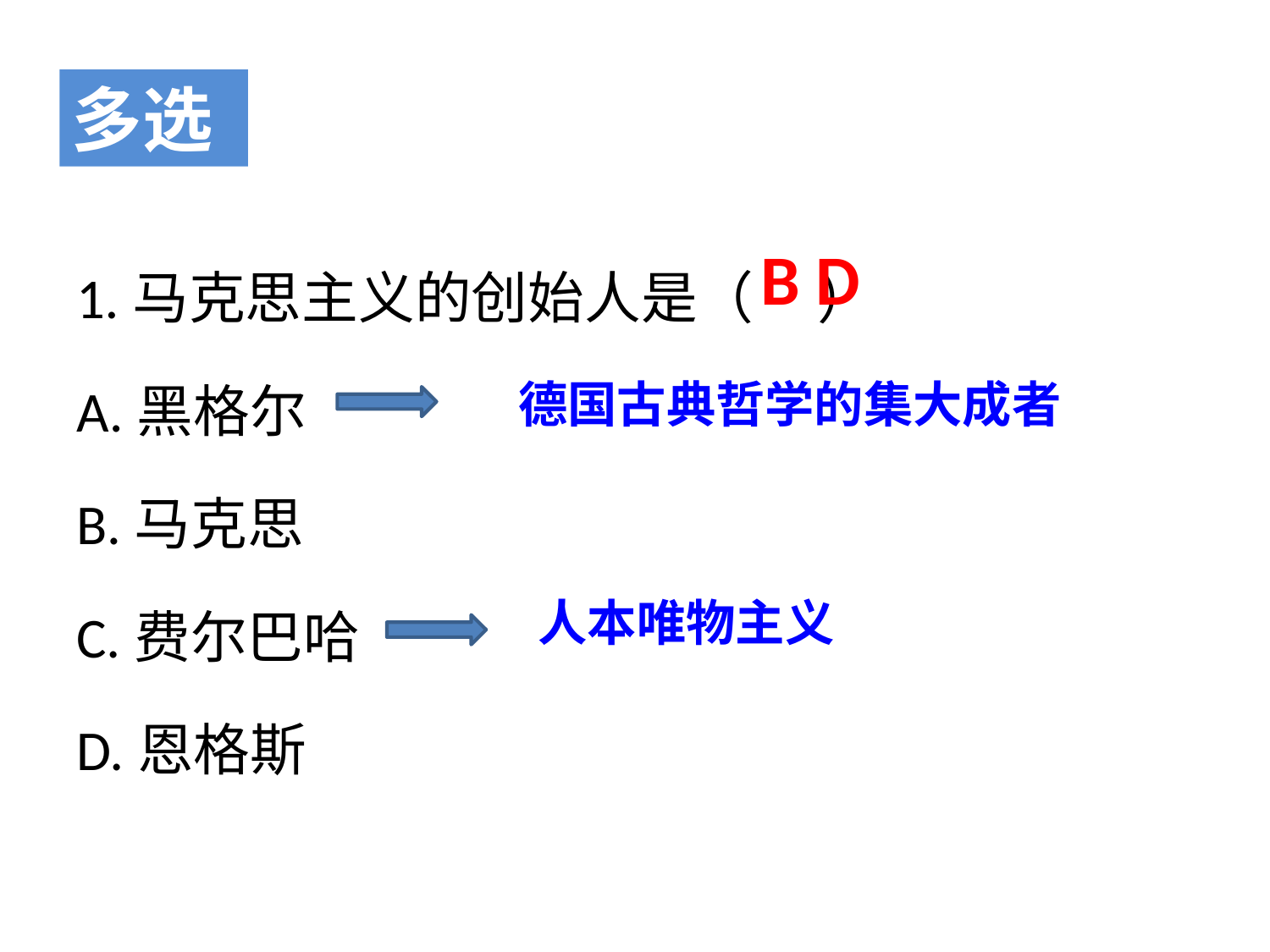

多选
1.马克思主义的创始人是（     ）
A.黑格尔
B.马克思
C.费尔巴哈
D.恩格斯

B D
德国古典哲学的集大成者

人本唯物主义